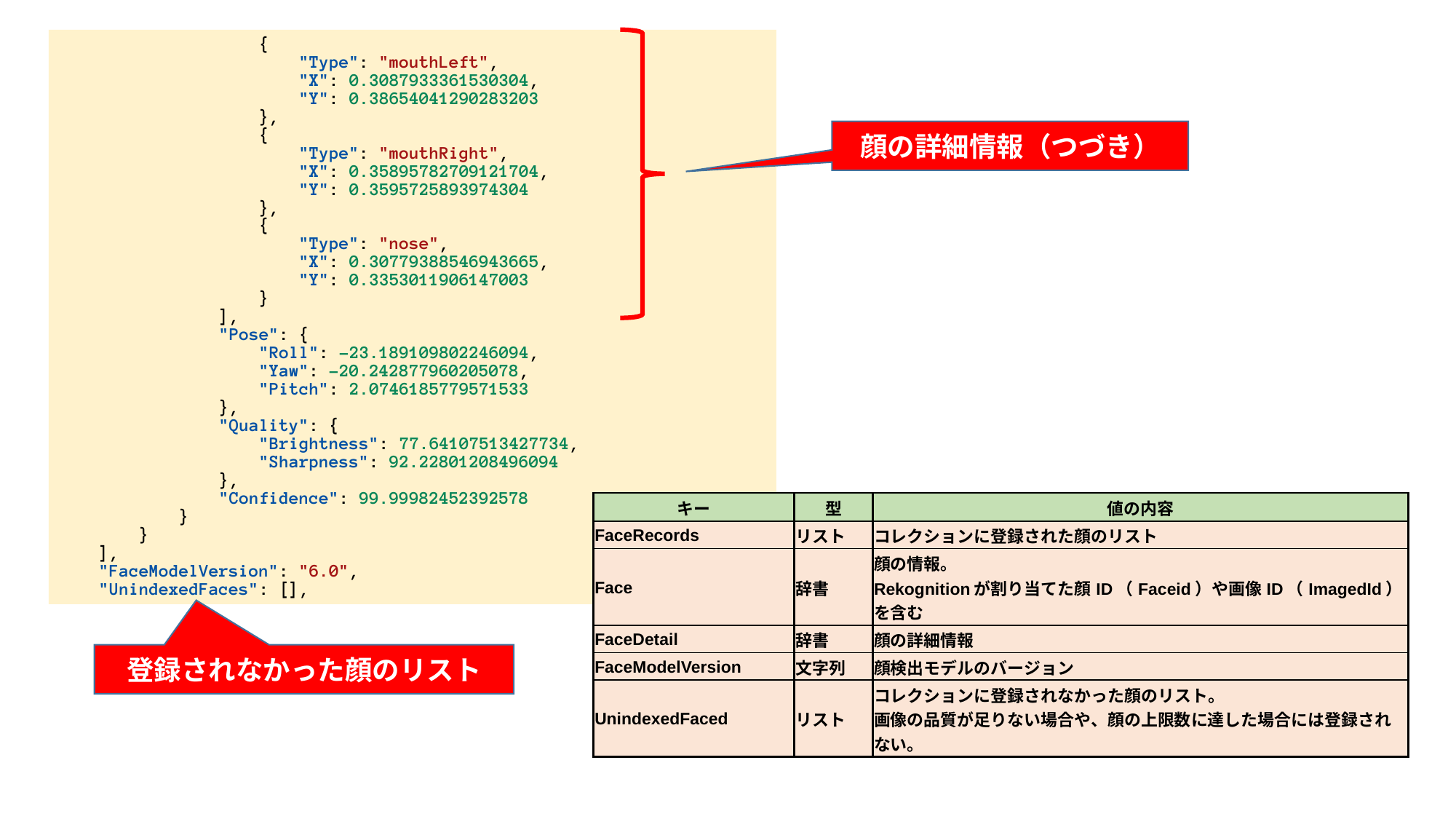

{
                        "Type": "mouthLeft",
                        "X": 0.3087933361530304,
                        "Y": 0.38654041290283203
                    },
                    {
                        "Type": "mouthRight",
                        "X": 0.35895782709121704,
                        "Y": 0.3595725893974304
                    },
                    {
                        "Type": "nose",
                        "X": 0.30779388546943665,
                        "Y": 0.3353011906147003
                    }
                ],
                "Pose": {
                    "Roll": -23.189109802246094,
                    "Yaw": -20.242877960205078,
                    "Pitch": 2.0746185779571533
                },
                "Quality": {
                    "Brightness": 77.64107513427734,
                    "Sharpness": 92.22801208496094
                },
                "Confidence": 99.99982452392578
            }
        }
    ],
    "FaceModelVersion": "6.0",
    "UnindexedFaces": [],

顔の詳細情報（つづき）
| キー | 型 | 値の内容 |
| --- | --- | --- |
| FaceRecords | リスト | コレクションに登録された顔のリスト |
| Face | 辞書 | 顔の情報。 Rekognitionが割り当てた顔ID（Faceid）や画像ID（ImagedId）を含む |
| FaceDetail | 辞書 | 顔の詳細情報 |
| FaceModelVersion | 文字列 | 顔検出モデルのバージョン |
| UnindexedFaced | リスト | コレクションに登録されなかった顔のリスト。 画像の品質が足りない場合や、顔の上限数に達した場合には登録されない。 |
登録されなかった顔のリスト